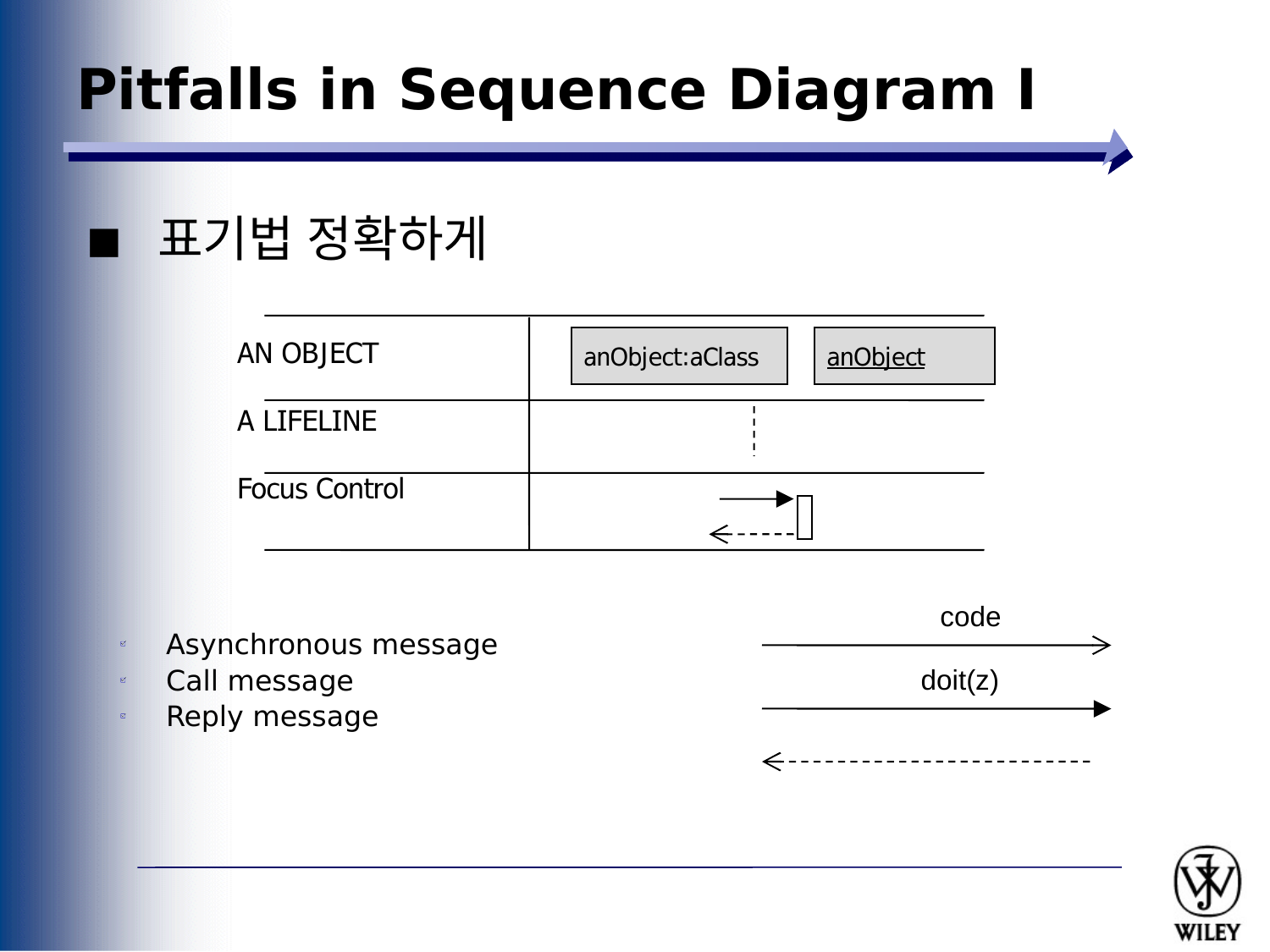

# Pitfalls in Sequence Diagram I
■  표기법 정확하게

AN OBJECT

A LIFELINE

Focus Control

anObject:aClass
anObject

code
Asynchronous message
Call message
Reply message

doit(z)